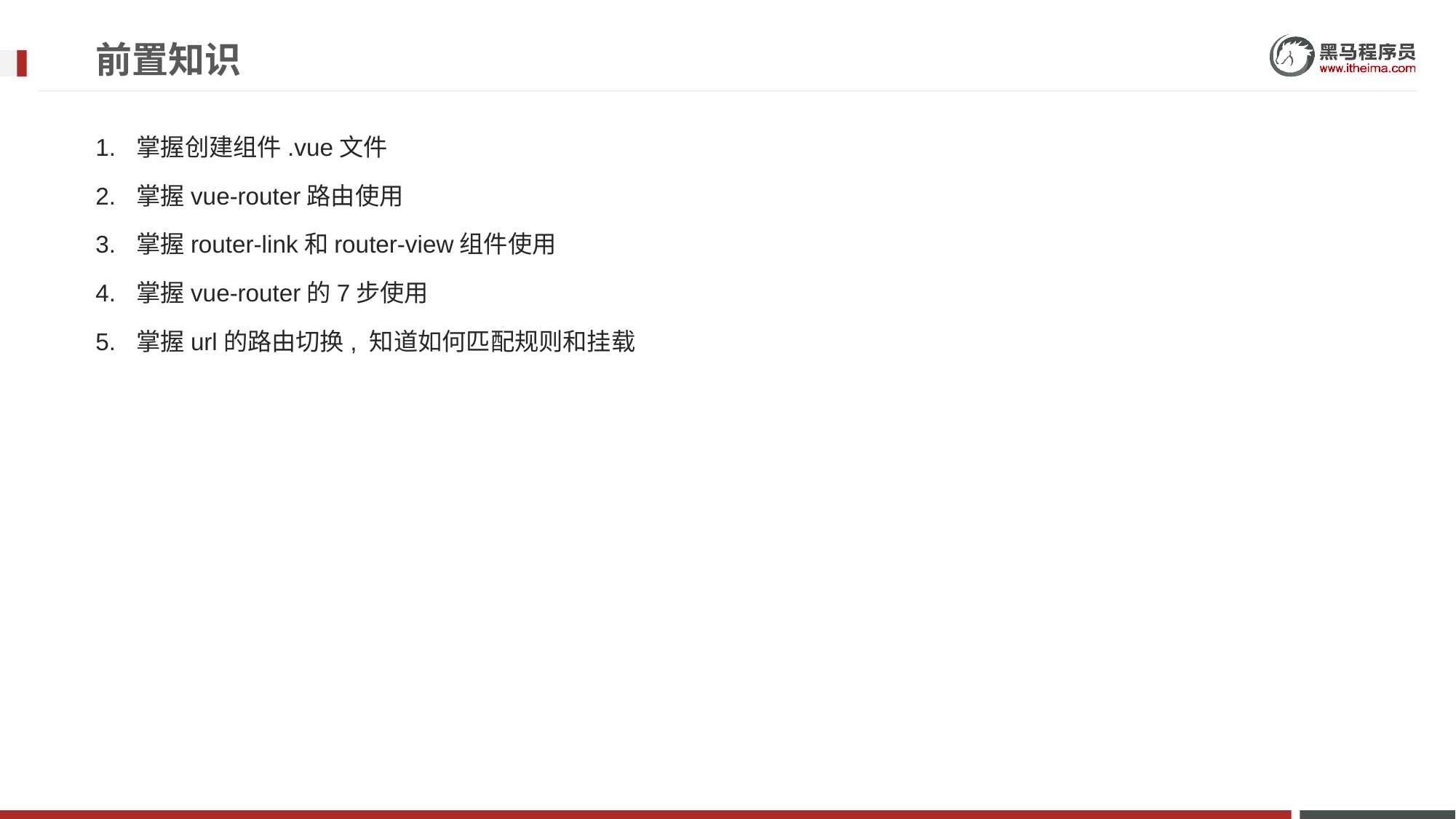

# 前置知识
掌握创建组件.vue文件
掌握vue-router路由使用
掌握router-link和router-view组件使用
掌握vue-router的7步使用
掌握url的路由切换, 知道如何匹配规则和挂载